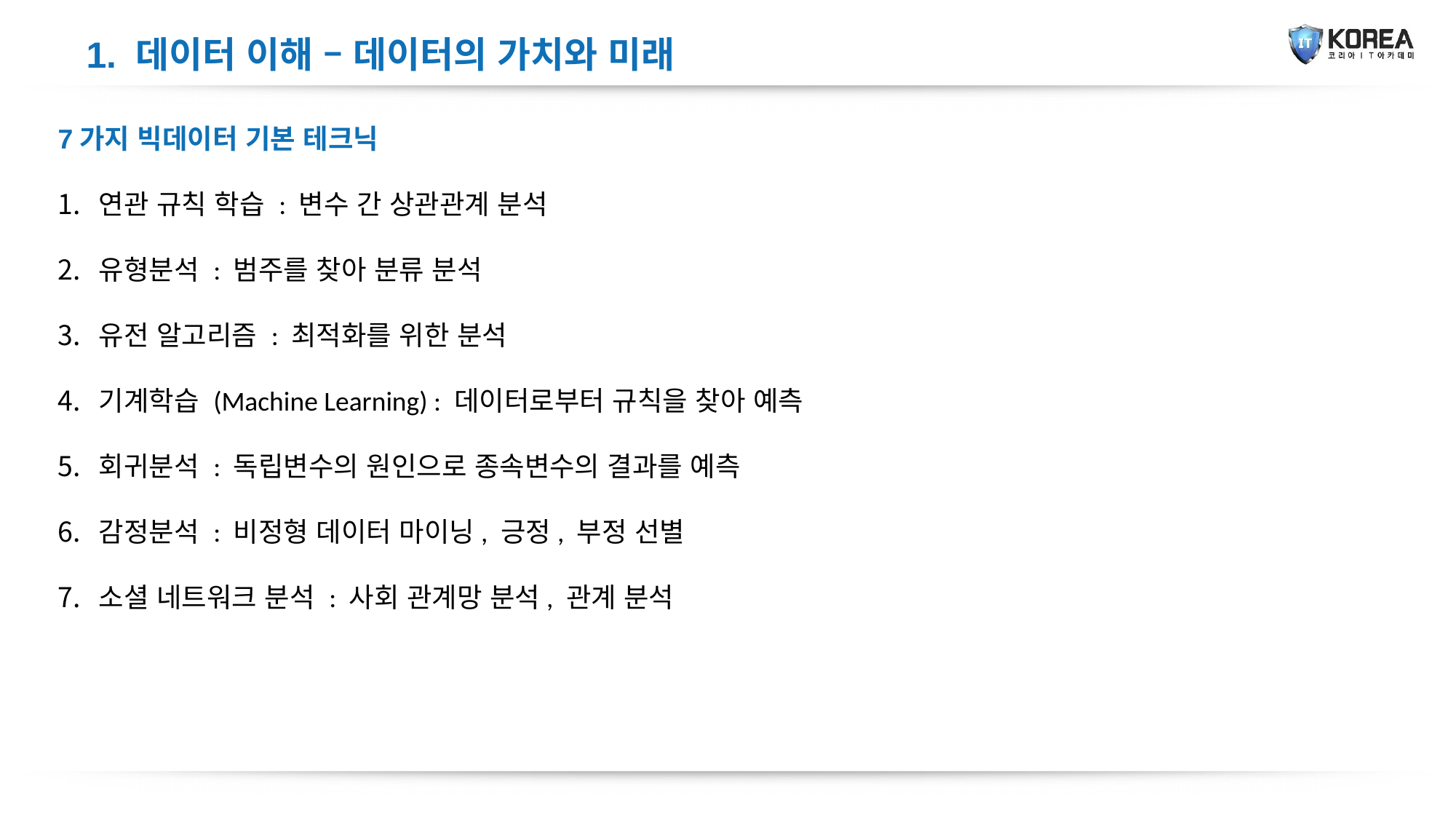

1. 데이터 이해 – 데이터의 가치와 미래
7가지 빅데이터 기본 테크닉

연관 규칙 학습 : 변수 간 상관관계 분석

유형분석 : 범주를 찾아 분류 분석

유전 알고리즘 : 최적화를 위한 분석

기계학습 (Machine Learning) : 데이터로부터 규칙을 찾아 예측

회귀분석 : 독립변수의 원인으로 종속변수의 결과를 예측

감정분석 : 비정형 데이터 마이닝, 긍정, 부정 선별

소셜 네트워크 분석 : 사회 관계망 분석, 관계 분석